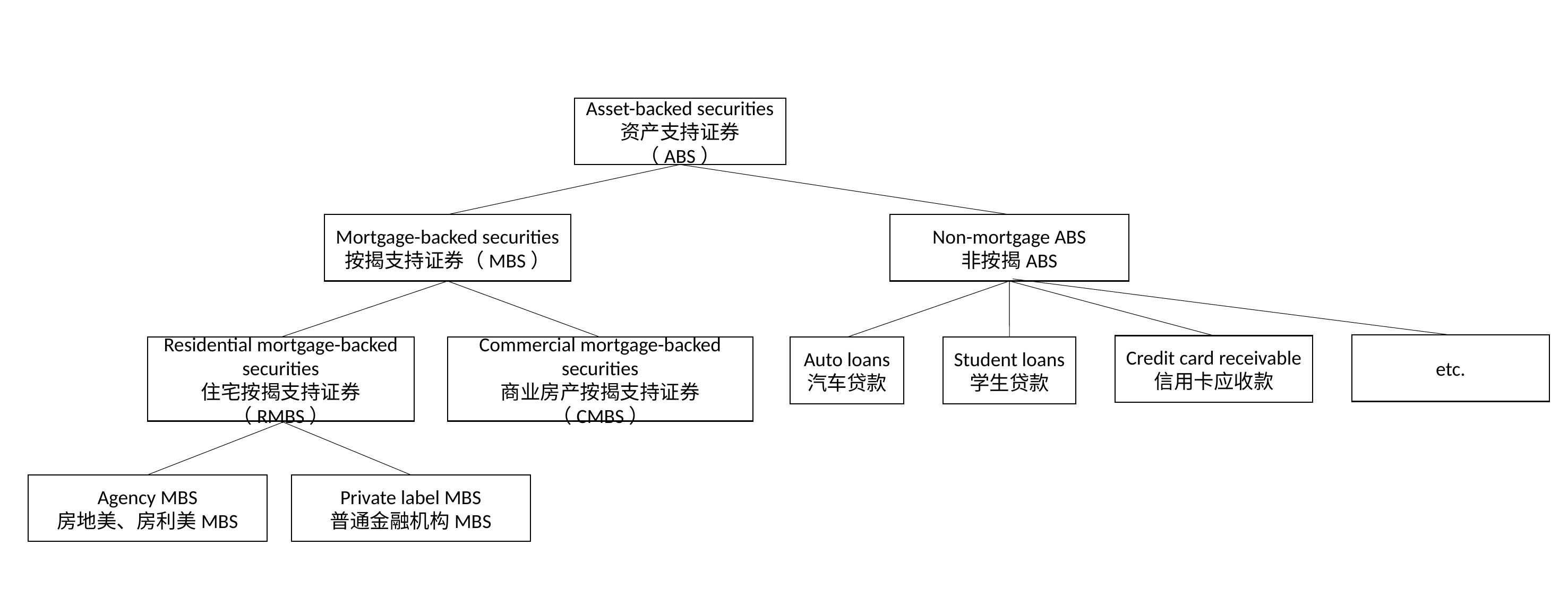

Asset-backed securities
资产支持证券（ABS）
Mortgage-backed securities
按揭支持证券（MBS）
Non-mortgage ABS
非按揭ABS
etc.
Credit card receivable
信用卡应收款
Residential mortgage-backed securities
住宅按揭支持证券（RMBS）
Commercial mortgage-backed securities
商业房产按揭支持证券（CMBS）
Auto loans
汽车贷款
Student loans
学生贷款
Agency MBS
房地美、房利美MBS
Private label MBS
普通金融机构MBS